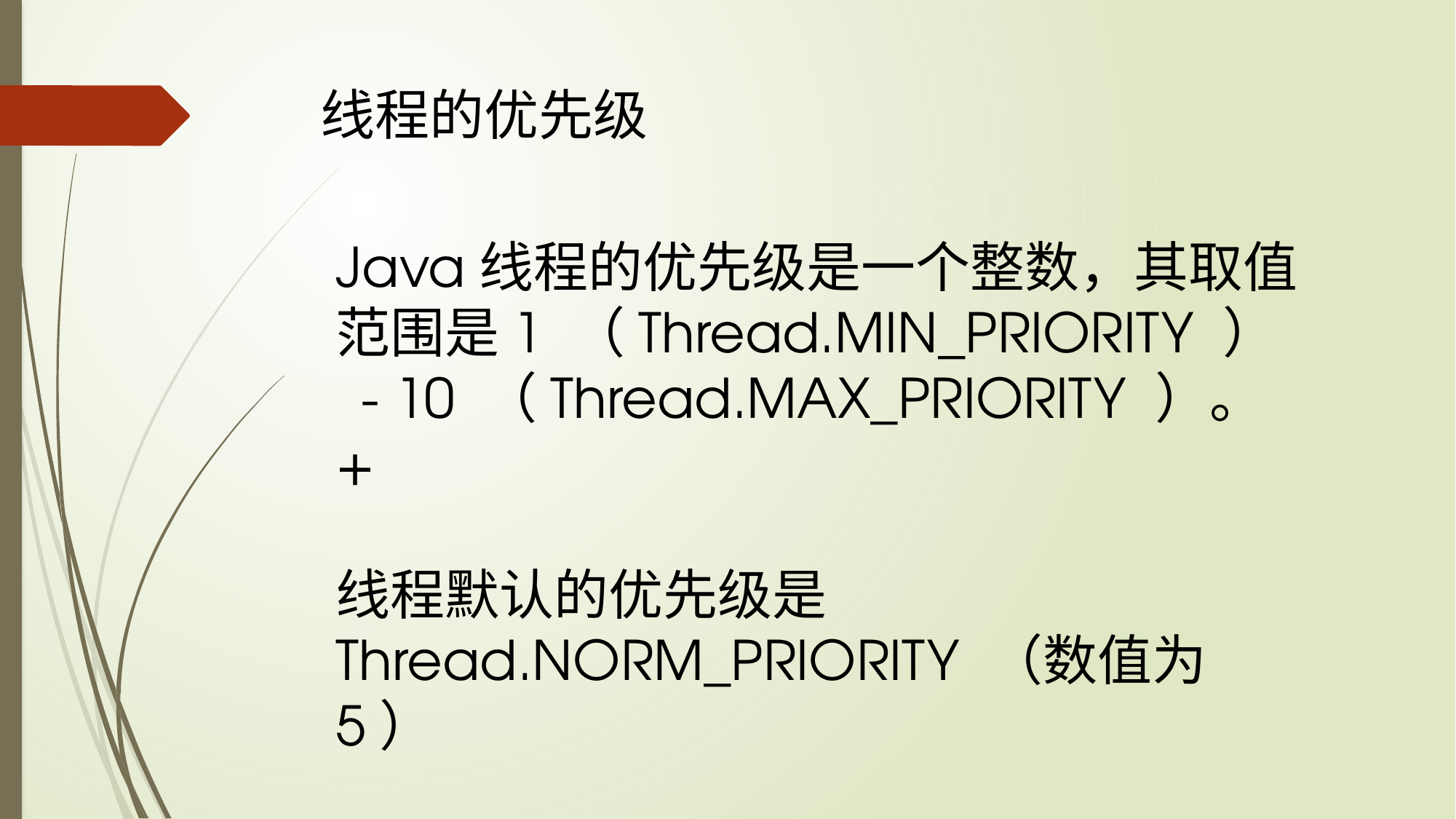

# 线程的优先级
Java线程的优先级是一个整数，其取值范围是1 （Thread.MIN_PRIORITY ） - 10 （Thread.MAX_PRIORITY ）。+

线程默认的优先级是Thread.NORM_PRIORITY （数值为5）